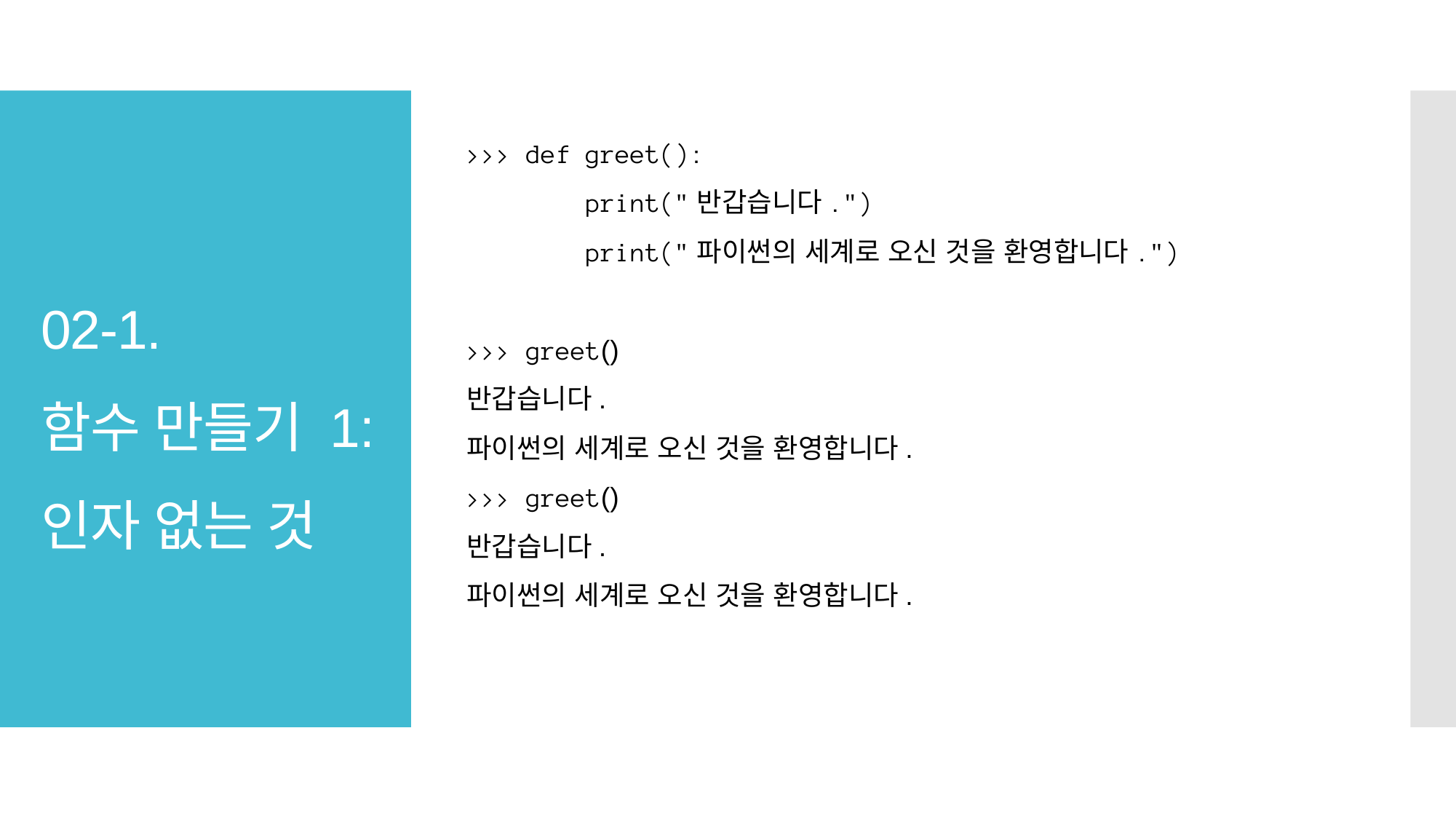

>>> def greet():
        print("반갑습니다.")
        print("파이썬의 세계로 오신 것을 환영합니다.")

>>> greet()
반갑습니다.
파이썬의 세계로 오신 것을 환영합니다.
>>> greet()
반갑습니다.
파이썬의 세계로 오신 것을 환영합니다.
# 02-1. 함수 만들기 1: 인자 없는 것